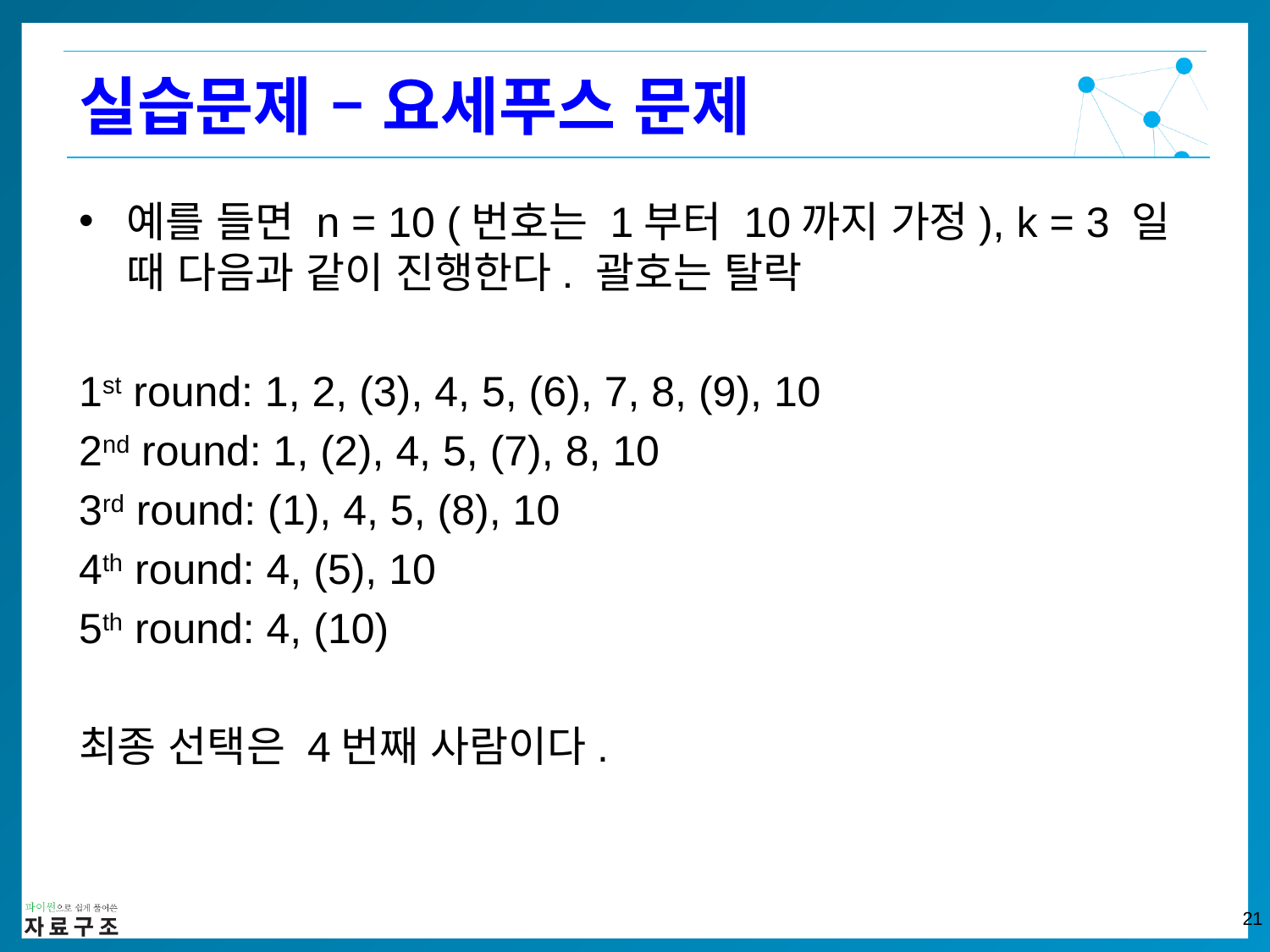

실습문제 – 요세푸스 문제
예를 들면 n = 10 (번호는 1부터 10까지 가정), k = 3 일 때 다음과 같이 진행한다. 괄호는 탈락

1st round: 1, 2, (3), 4, 5, (6), 7, 8, (9), 10
2nd round: 1, (2), 4, 5, (7), 8, 10
3rd round: (1), 4, 5, (8), 10
4th round: 4, (5), 10
5th round: 4, (10)

최종 선택은 4번째 사람이다.